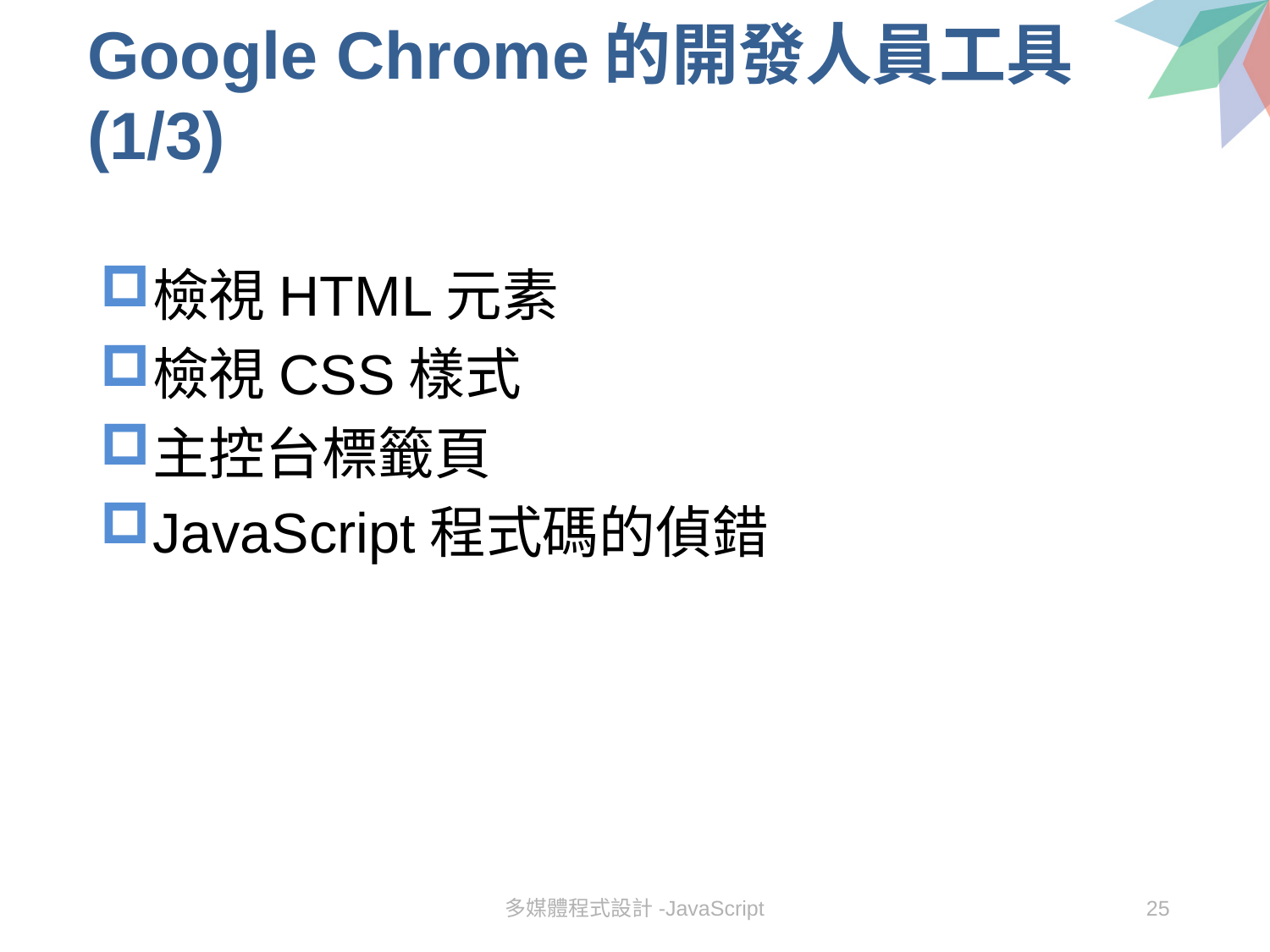

# Google Chrome的開發人員工具(1/3)
檢視HTML元素
檢視CSS樣式
主控台標籤頁
JavaScript程式碼的偵錯
多媒體程式設計-JavaScript
25